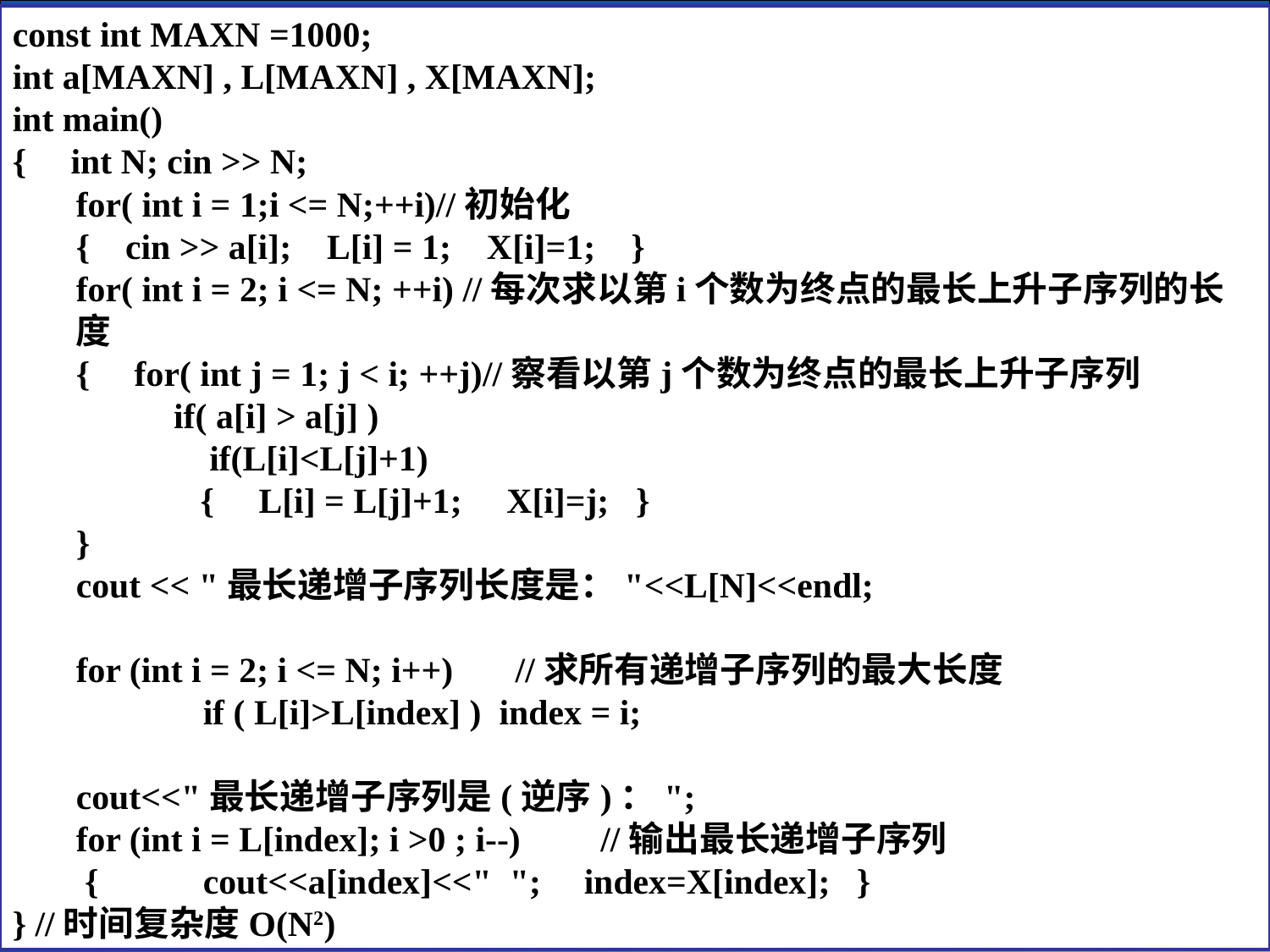

const int MAXN =1000;
int a[MAXN] , L[MAXN] , X[MAXN];
int main()
{     int N; cin >> N;
for( int i = 1;i <= N;++i)//初始化
{    cin >> a[i];    L[i] = 1;    X[i]=1;    }
for( int i = 2; i <= N; ++i) //每次求以第i个数为终点的最长上升子序列的长度
{     for( int j = 1; j < i; ++j)//察看以第j个数为终点的最长上升子序列
           if( a[i] > a[j] )
               if(L[i]<L[j]+1)
              {     L[i] = L[j]+1;     X[i]=j;   }
}
cout << "最长递增子序列长度是："<<L[N]<<endl;

for (int i = 2; i <= N; i++)       //求所有递增子序列的最大长度
	if ( L[i]>L[index] )  index = i;

cout<<"最长递增子序列是(逆序)：";
for (int i = L[index]; i >0 ; i--)         //输出最长递增子序列
 { 	cout<<a[index]<<"  "; 	index=X[index];   }
} //时间复杂度O(N2)